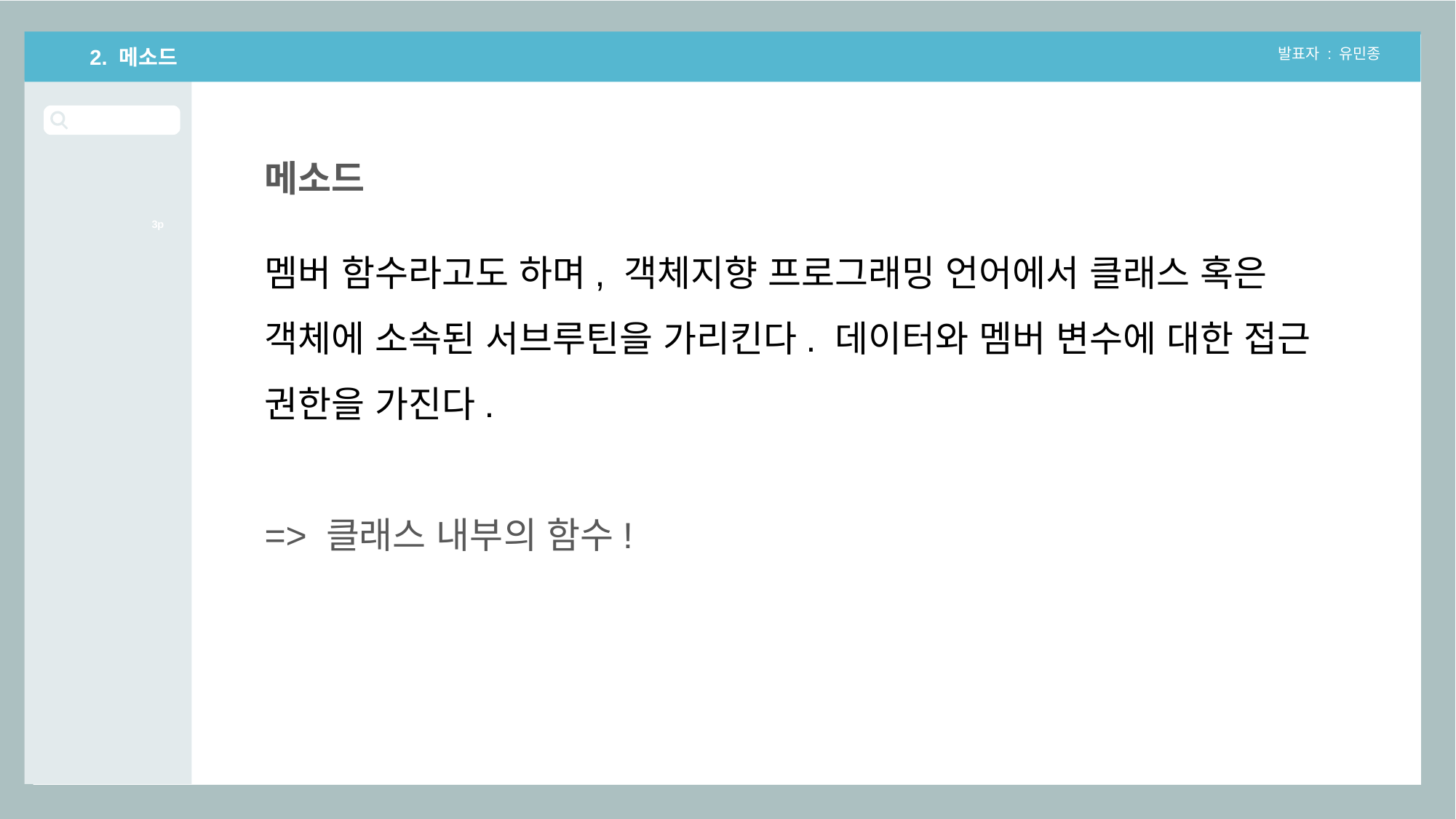

2. 메소드
발표자 : 유민종

메소드
3p
멤버 함수라고도 하며, 객체지향 프로그래밍 언어에서 클래스 혹은 객체에 소속된 서브루틴을 가리킨다. 데이터와 멤버 변수에 대한 접근 권한을 가진다.

=> 클래스 내부의 함수!